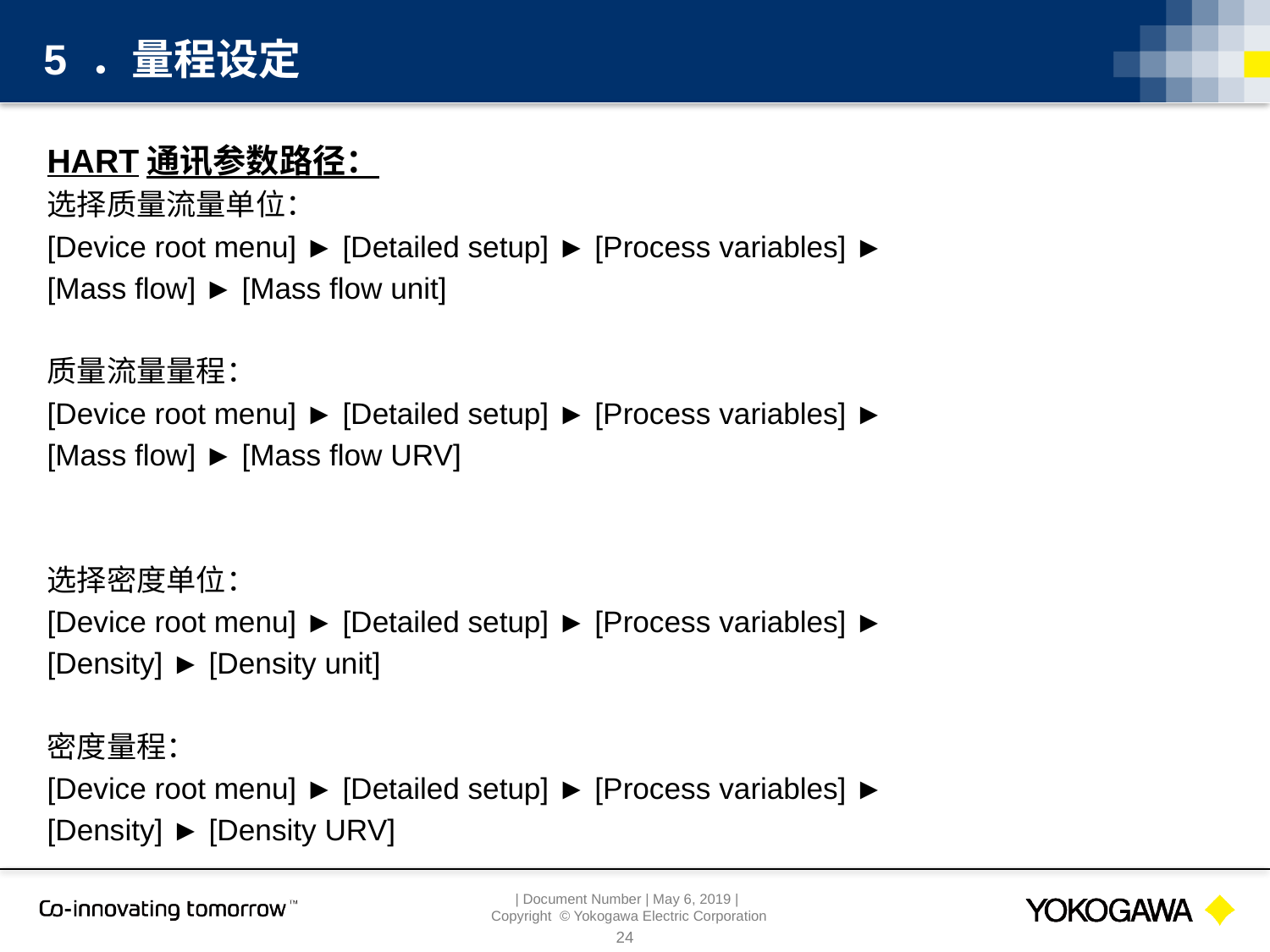

5 ．量程设定
HART通讯参数路径：
选择质量流量单位：
[Device root menu] ► [Detailed setup] ► [Process variables] ►
[Mass flow] ► [Mass flow unit]

质量流量量程：
[Device root menu] ► [Detailed setup] ► [Process variables] ►
[Mass flow] ► [Mass flow URV]

选择密度单位：
[Device root menu] ► [Detailed setup] ► [Process variables] ►
[Density] ► [Density unit]

密度量程：
[Device root menu] ► [Detailed setup] ► [Process variables] ►
[Density] ► [Density URV]